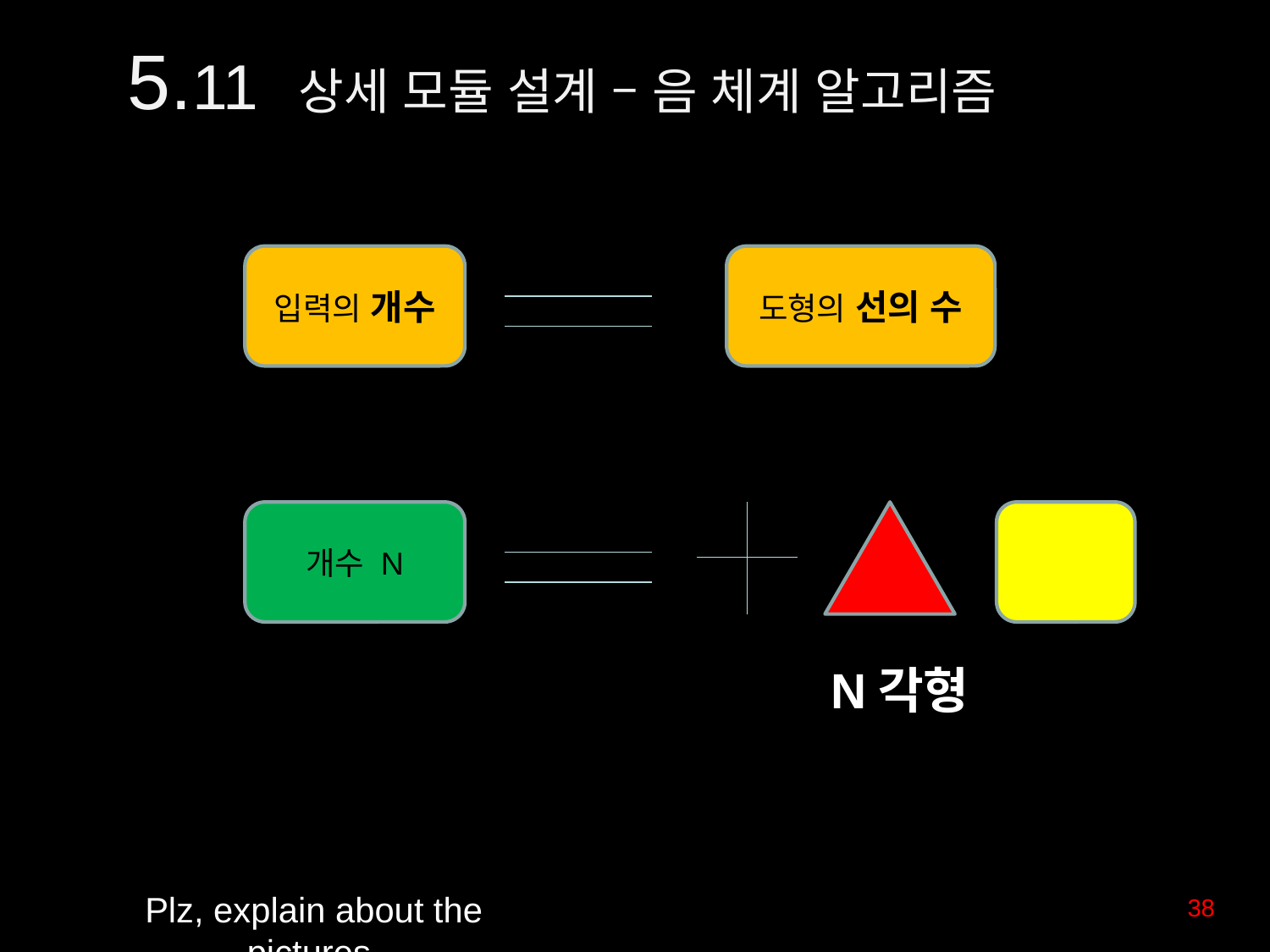

5.11 상세 모듈 설계 – 음 체계 알고리즘
입력의 개수
도형의 선의 수

개수 N

N각형
38
Plz, explain about the pictures.
38